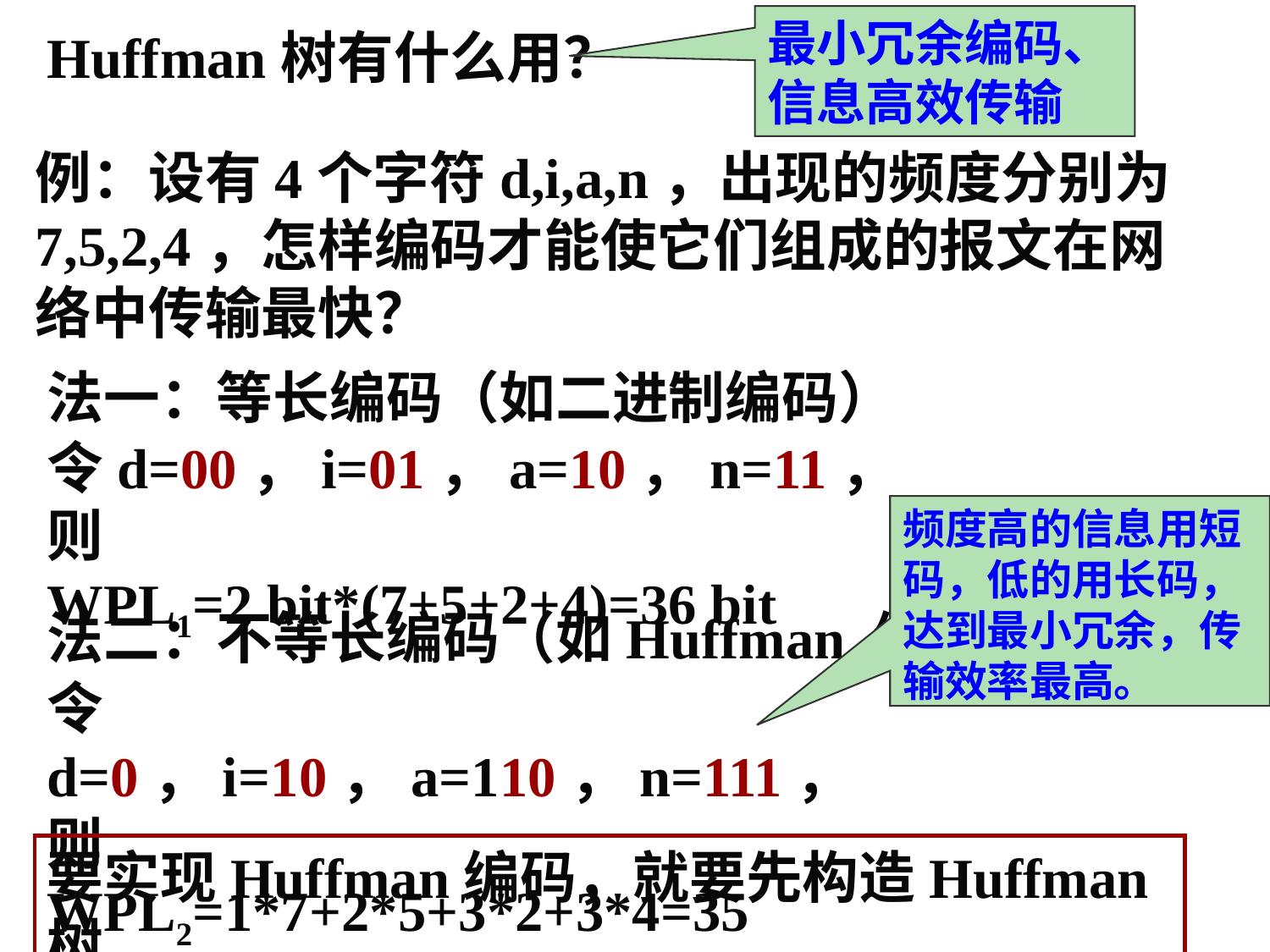

最小冗余编码、
信息高效传输
Huffman树有什么用？
例：设有4个字符d,i,a,n，出现的频度分别为7,5,2,4，怎样编码才能使它们组成的报文在网络中传输最快？
法一：等长编码（如二进制编码）
令d=00，i=01，a=10，n=11，则
WPL1=2 bit*(7+5+2+4)=36 bit
频度高的信息用短码，低的用长码，达到最小冗余，传输效率最高。
法二：不等长编码（如Huffman 编码）
令d=0，i=10，a=110，n=111，则
WPL2=1*7+2*5+3*2+3*4=35
要实现Huffman编码，就要先构造Huffman树